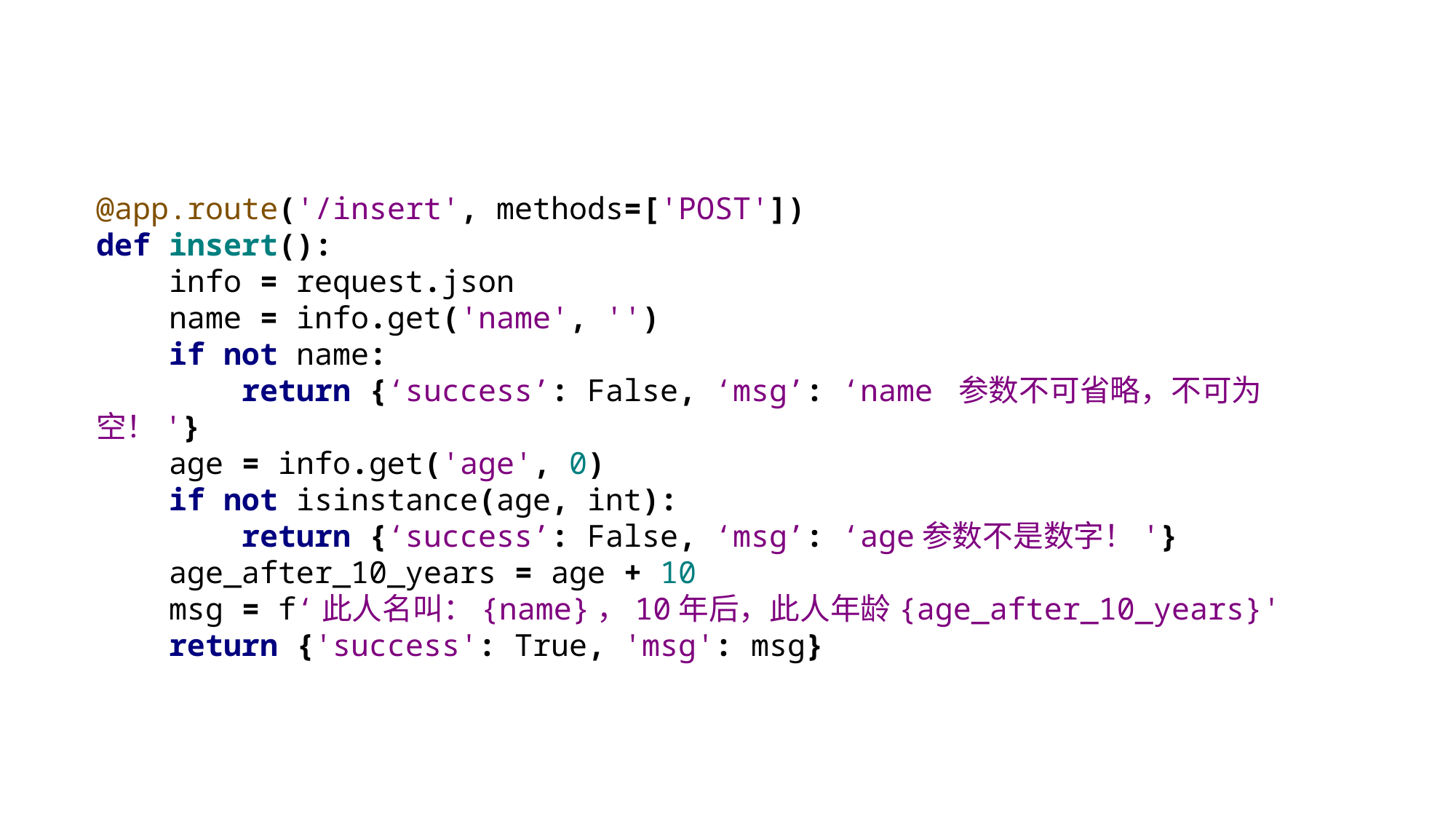

@app.route('/insert', methods=['POST'])
def insert():
    info = request.json
    name = info.get('name', '')
    if not name:
        return {‘success’: False, ‘msg’: ‘name 参数不可省略，不可为空！'}
    age = info.get('age', 0)
    if not isinstance(age, int):
        return {‘success’: False, ‘msg’: ‘age参数不是数字！'}
    age_after_10_years = age + 10
    msg = f‘此人名叫：{name}，10年后，此人年龄{age_after_10_years}'
    return {'success': True, 'msg': msg}